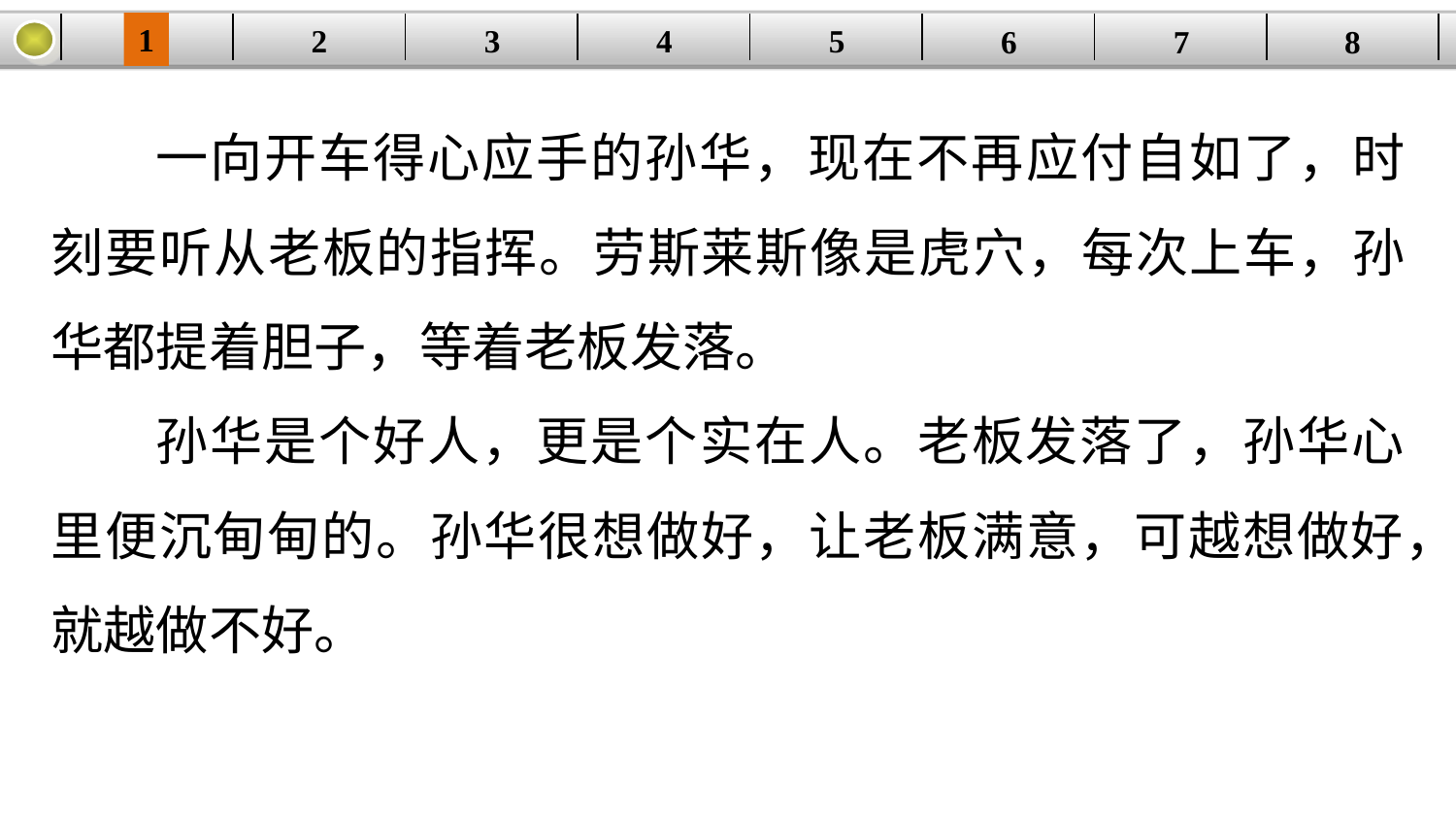

1
2
3
4
|  |  |  |  |  |  |  |  |
| --- | --- | --- | --- | --- | --- | --- | --- |
5
6
7
8

一向开车得心应手的孙华，现在不再应付自如了，时刻要听从老板的指挥。劳斯莱斯像是虎穴，每次上车，孙华都提着胆子，等着老板发落。
孙华是个好人，更是个实在人。老板发落了，孙华心里便沉甸甸的。孙华很想做好，让老板满意，可越想做好，就越做不好。